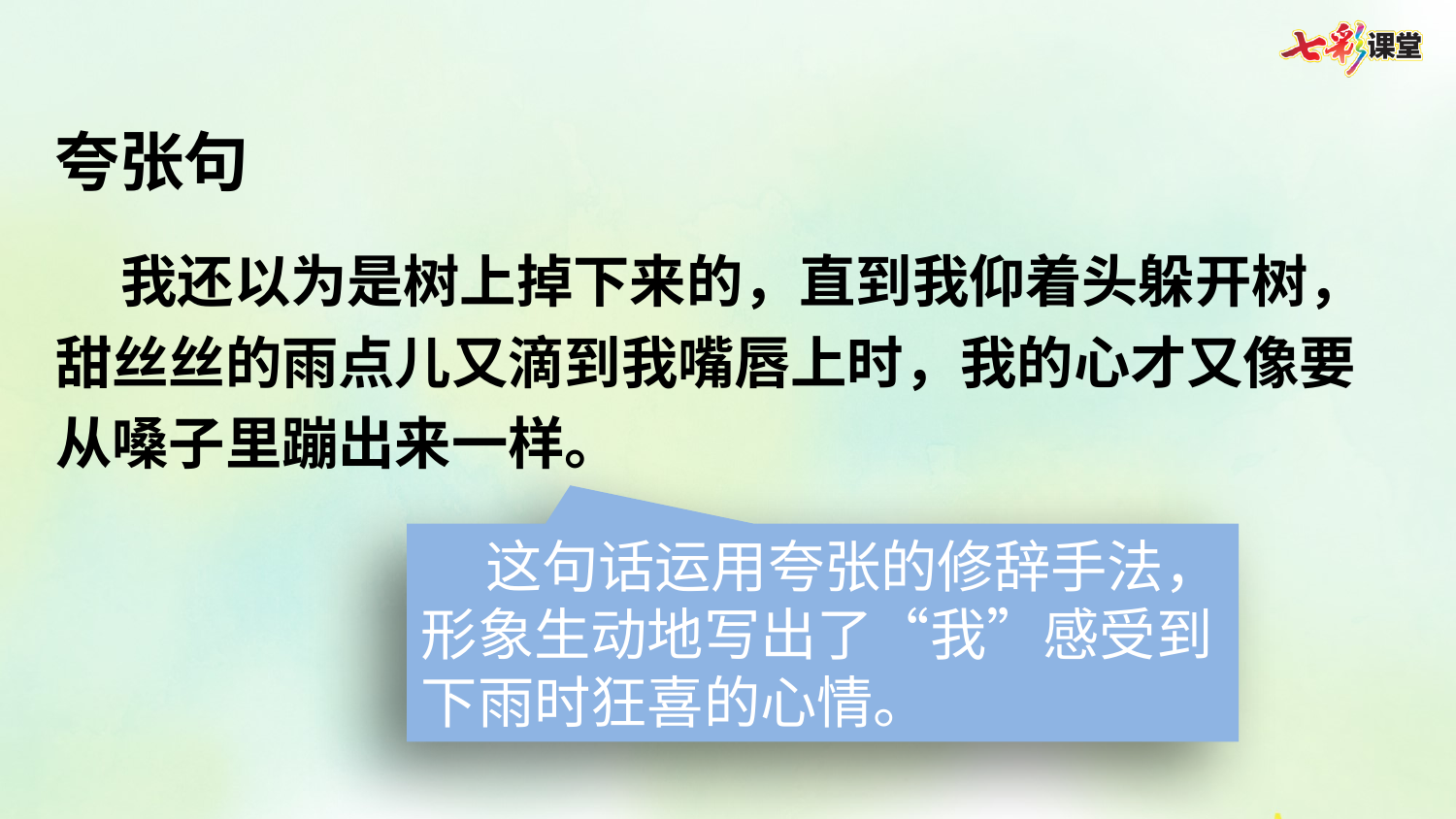

夸张句
    我还以为是树上掉下来的，直到我仰着头躲开树，甜丝丝的雨点儿又滴到我嘴唇上时，我的心才又像要从嗓子里蹦出来一样。
    这句话运用夸张的修辞手法，形象生动地写出了“我”感受到下雨时狂喜的心情。